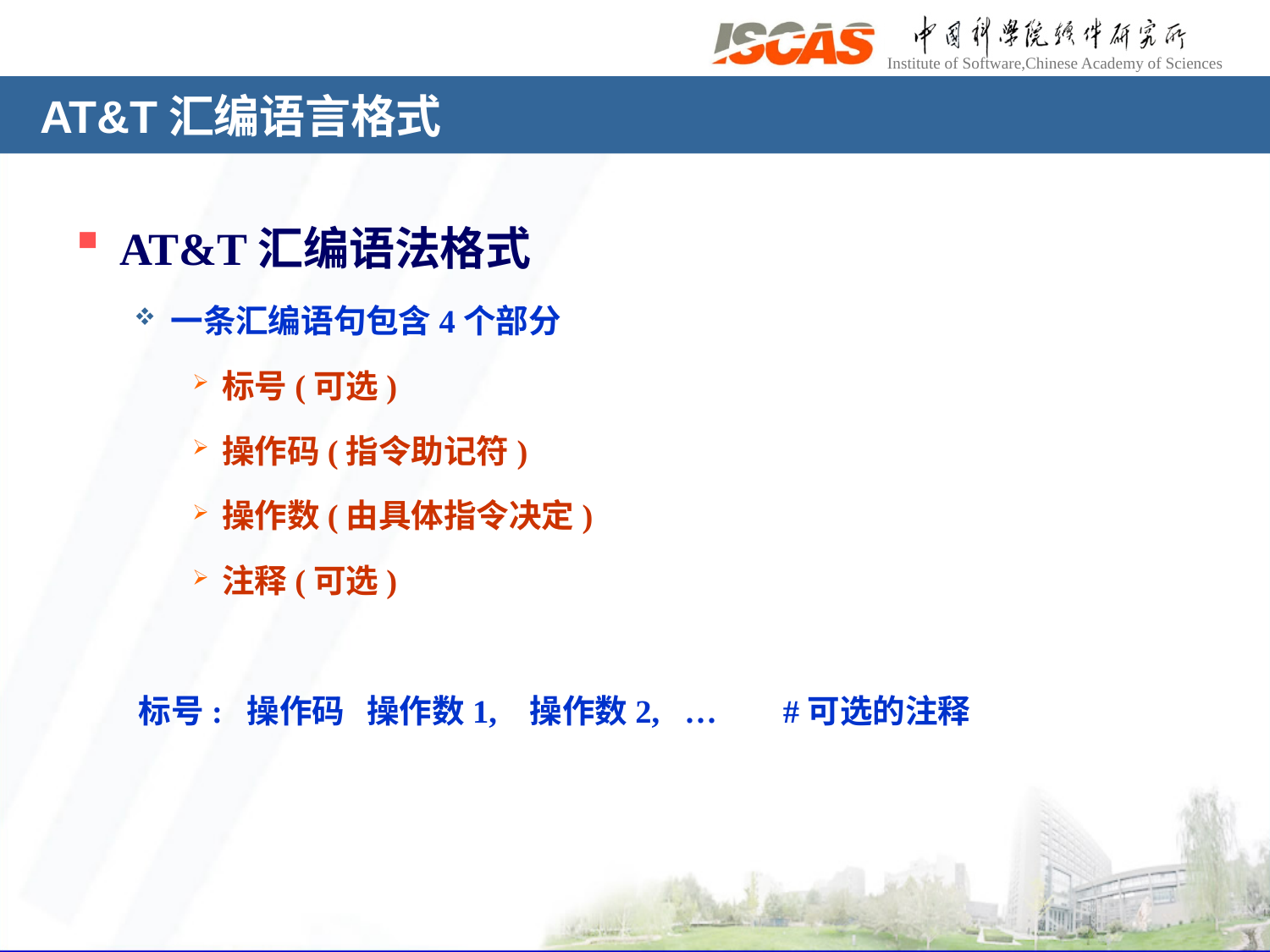

# AT&T汇编语言格式
AT&T汇编语法格式
一条汇编语句包含4个部分
标号(可选)
操作码(指令助记符)
操作数(由具体指令决定)
注释(可选)

标号:  操作码   操作数1,   操作数2,   …        #可选的注释